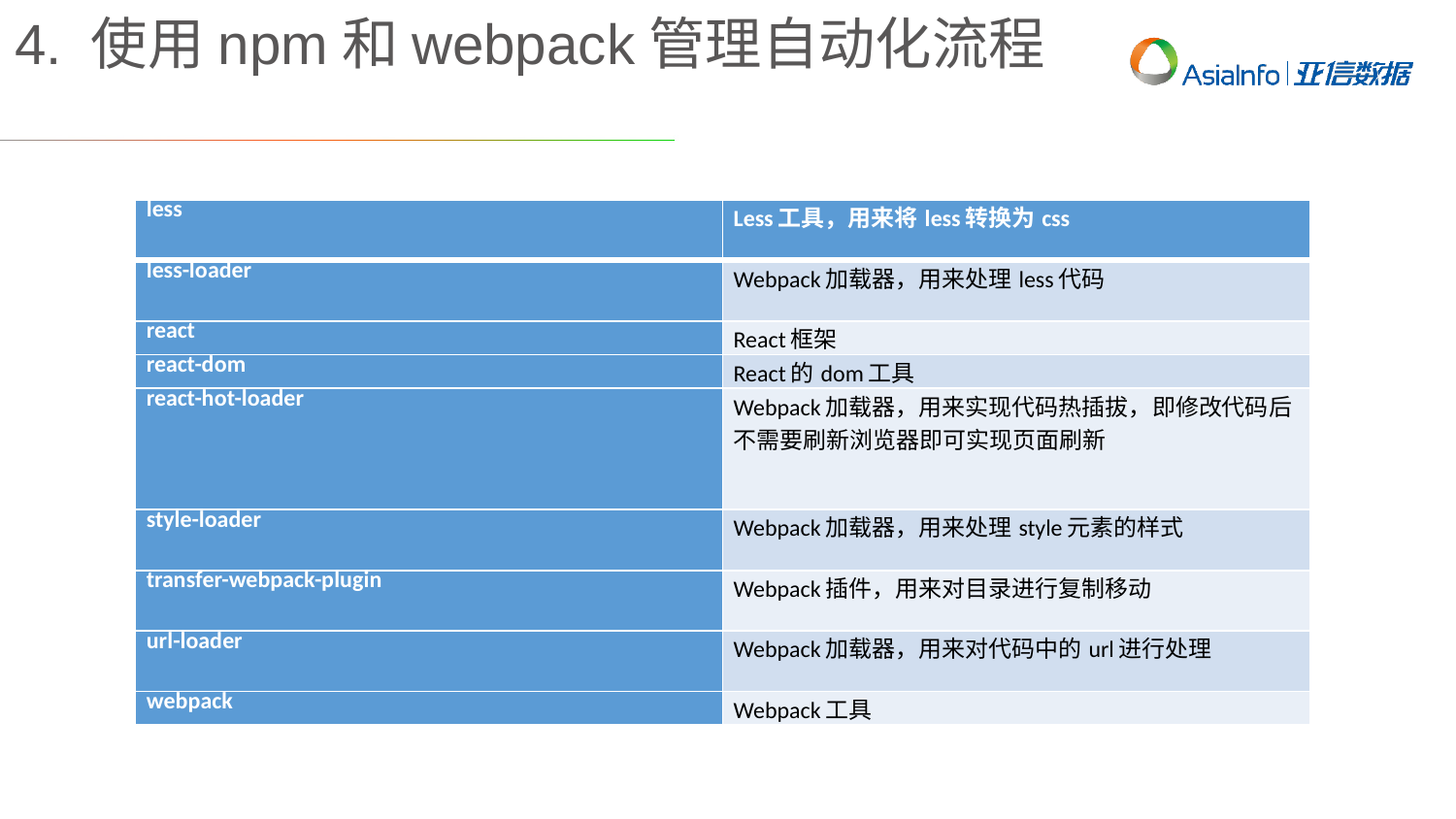

4. 使用npm和webpack管理自动化流程

| less | Less工具，用来将less转换为css |
| --- | --- |
| less-loader | Webpack加载器，用来处理less代码 |
| react | React框架 |
| react-dom | React的dom工具 |
| react-hot-loader | Webpack加载器，用来实现代码热插拔，即修改代码后不需要刷新浏览器即可实现页面刷新 |
| style-loader | Webpack加载器，用来处理style元素的样式 |
| transfer-webpack-plugin | Webpack插件，用来对目录进行复制移动 |
| url-loader | Webpack加载器，用来对代码中的url进行处理 |
| webpack | Webpack工具 |